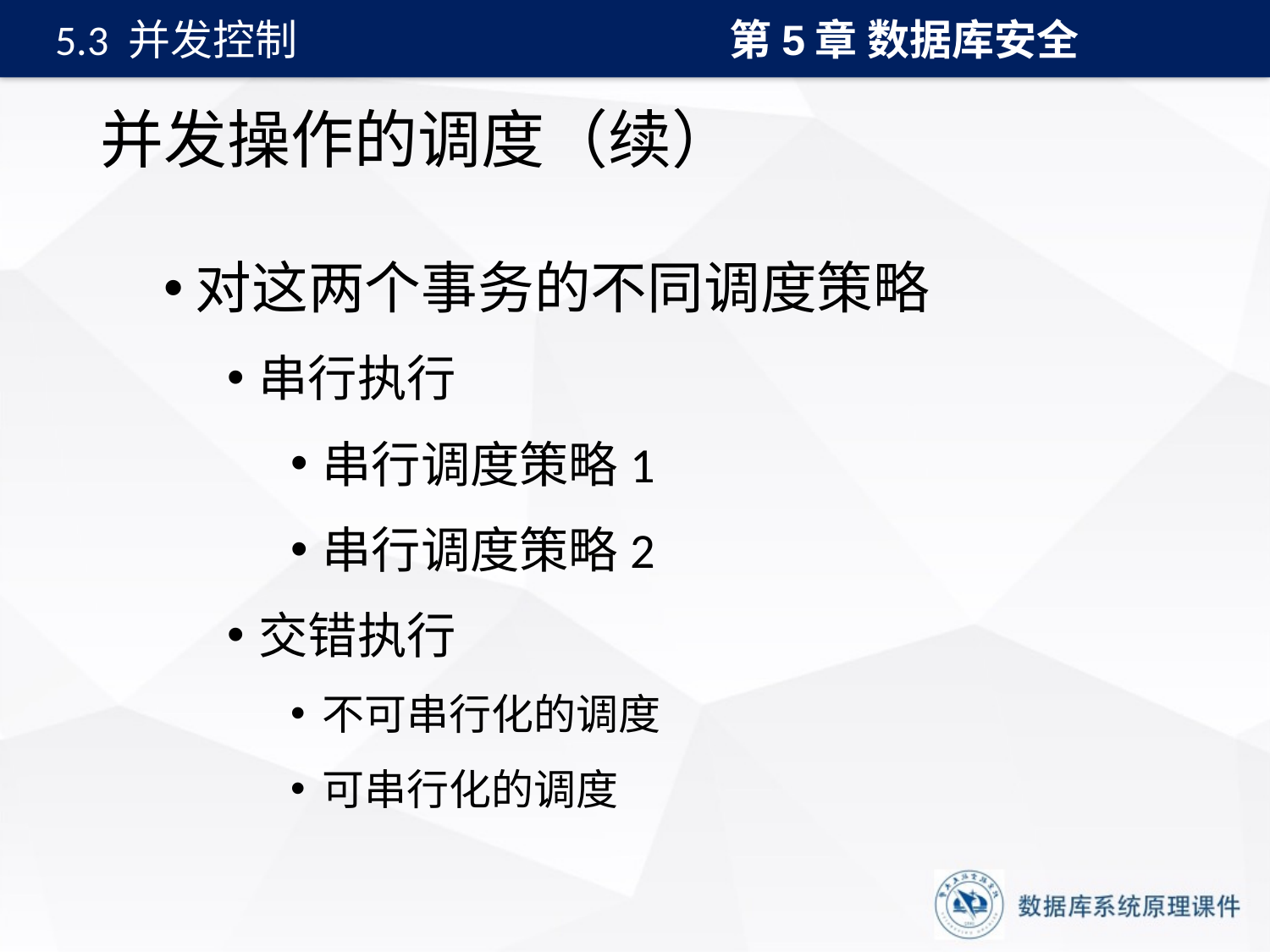

第5章 数据库安全
5.3 并发控制
# 并发操作的调度（续）
对这两个事务的不同调度策略
串行执行
串行调度策略1
串行调度策略2
交错执行
不可串行化的调度
可串行化的调度